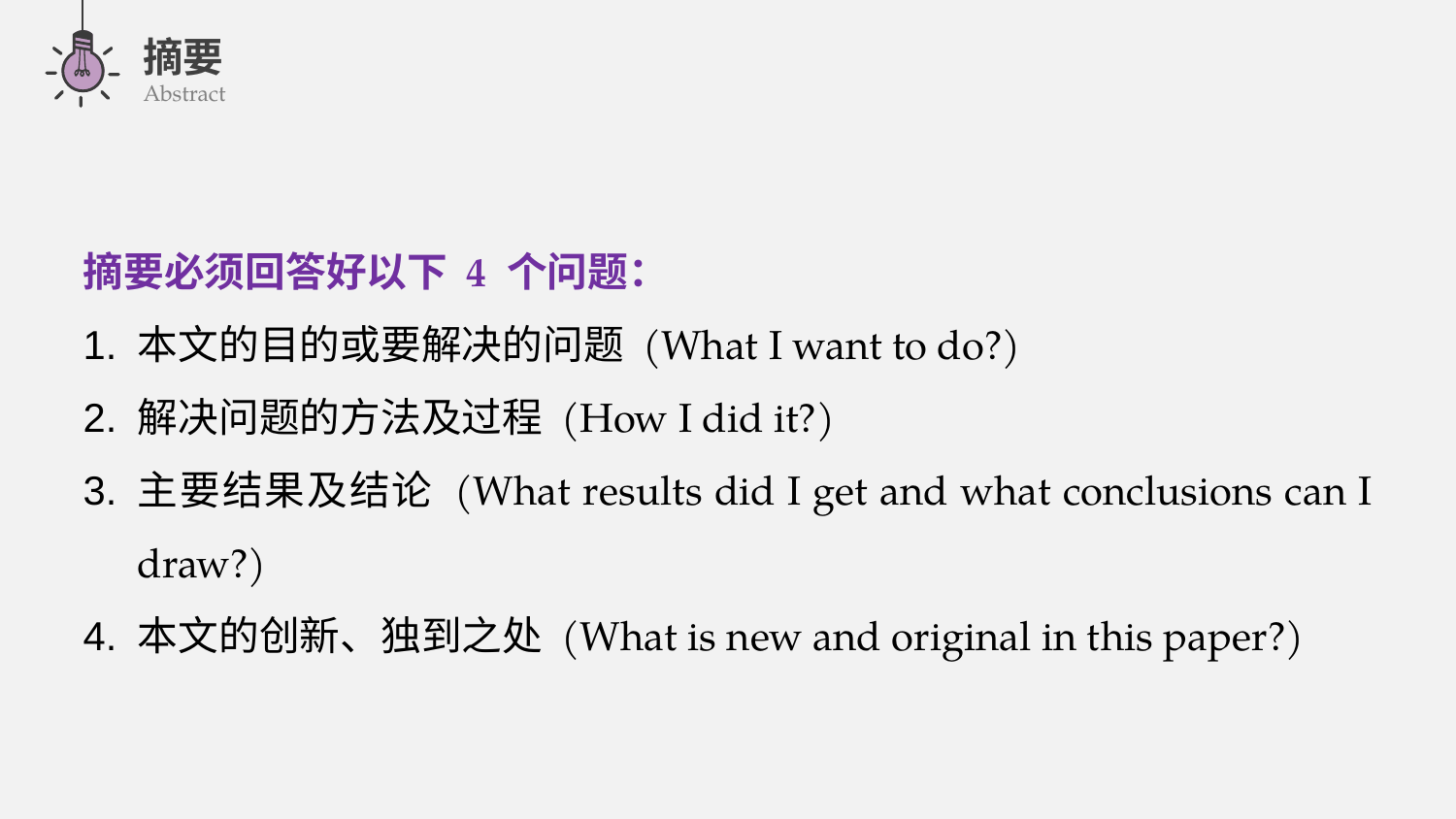

摘要
Abstract
摘要必须回答好以下 4 个问题：
本文的目的或要解决的问题 (What I want to do?)
解决问题的方法及过程 (How I did it?)
主要结果及结论 (What results did I get and what conclusions can I draw?)
本文的创新、独到之处 (What is new and original in this paper?)